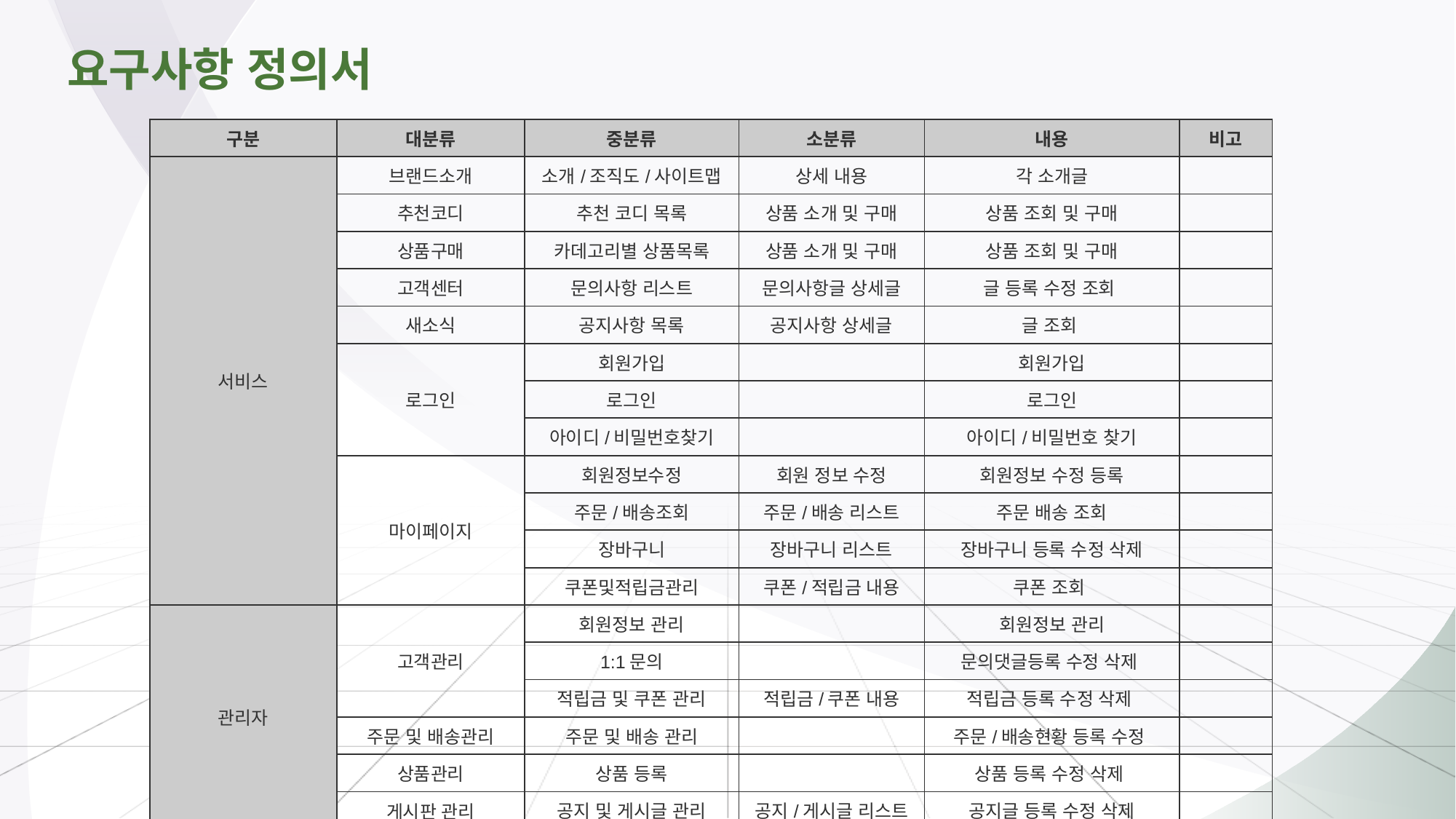

# 요구사항 정의서
| 구분 | 대분류 | 중분류 | 소분류 | 내용 | 비고 |
| --- | --- | --- | --- | --- | --- |
| 서비스 | 브랜드소개 | 소개/조직도/사이트맵 | 상세 내용 | 각 소개글 |  |
|  | 추천코디 | 추천 코디 목록 | 상품 소개 및 구매 | 상품 조회 및 구매 |  |
|  | 상품구매 | 카데고리별 상품목록 | 상품 소개 및 구매 | 상품 조회 및 구매 |  |
|  | 고객센터 | 문의사항 리스트 | 문의사항글 상세글 | 글 등록 수정 조회 |  |
|  | 새소식 | 공지사항 목록 | 공지사항 상세글 | 글 조회 |  |
|  | 로그인 | 회원가입 |  | 회원가입 |  |
|  |  | 로그인 |  | 로그인 |  |
|  |  | 아이디/비밀번호찾기 |  | 아이디/비밀번호 찾기 |  |
|  | 마이페이지 | 회원정보수정 | 회원 정보 수정 | 회원정보 수정 등록 |  |
|  |  | 주문/배송조회 | 주문/배송 리스트 | 주문 배송 조회 |  |
|  |  | 장바구니 | 장바구니 리스트 | 장바구니 등록 수정 삭제 |  |
|  |  | 쿠폰및적립금관리 | 쿠폰/적립금 내용 | 쿠폰 조회 |  |
| 관리자 | 고객관리 | 회원정보 관리 |  | 회원정보 관리 |  |
|  |  | 1:1문의 |  | 문의댓글등록 수정 삭제 |  |
|  |  | 적립금 및 쿠폰 관리 | 적립금/쿠폰 내용 | 적립금 등록 수정 삭제 |  |
|  | 주문 및 배송관리 | 주문 및 배송 관리 |  | 주문/배송현황 등록 수정 |  |
|  | 상품관리 | 상품 등록 |  | 상품 등록 수정 삭제 |  |
|  | 게시판 관리 | 공지 및 게시글 관리 | 공지/게시글 리스트 | 공지글 등록 수정 삭제 |  |